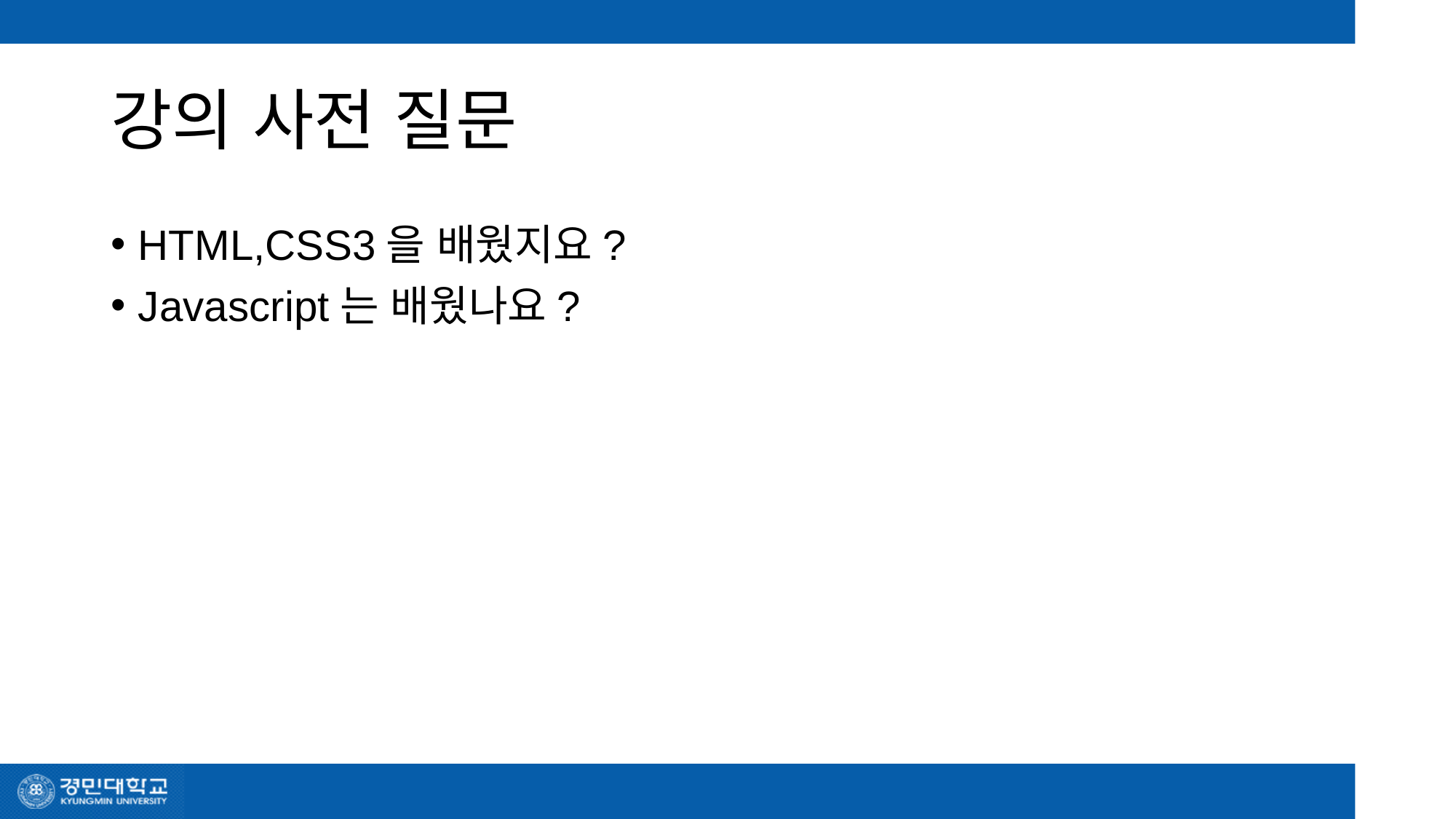

# 강의 사전 질문
HTML,CSS3을 배웠지요?
Javascript는 배웠나요?